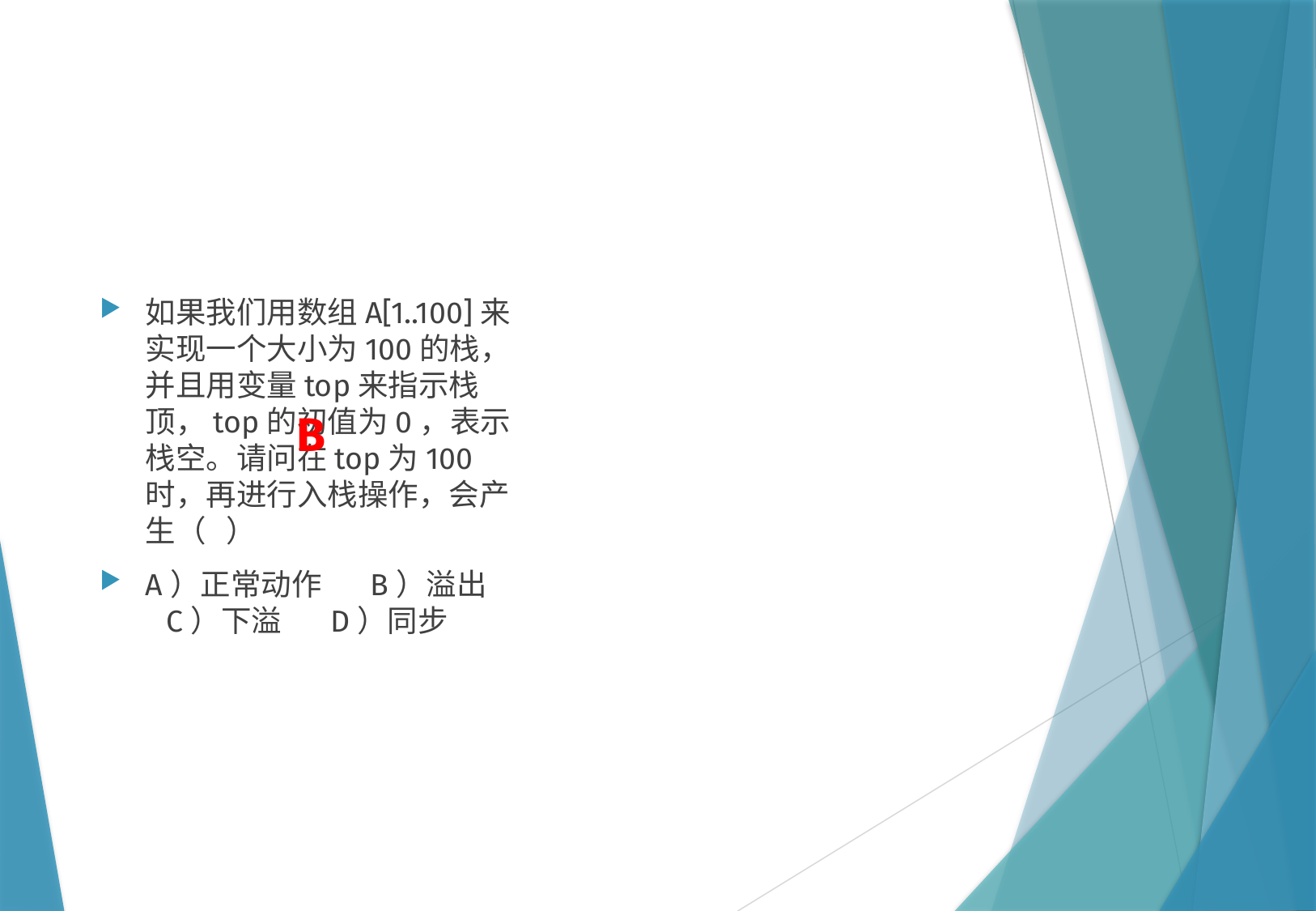

#
如果我们用数组A[1..100]来实现一个大小为100的栈，并且用变量top来指示栈顶，top的初值为0，表示栈空。请问在top为100时，再进行入栈操作，会产生（   ）
A）正常动作      B）溢出      C）下溢      D）同步
B